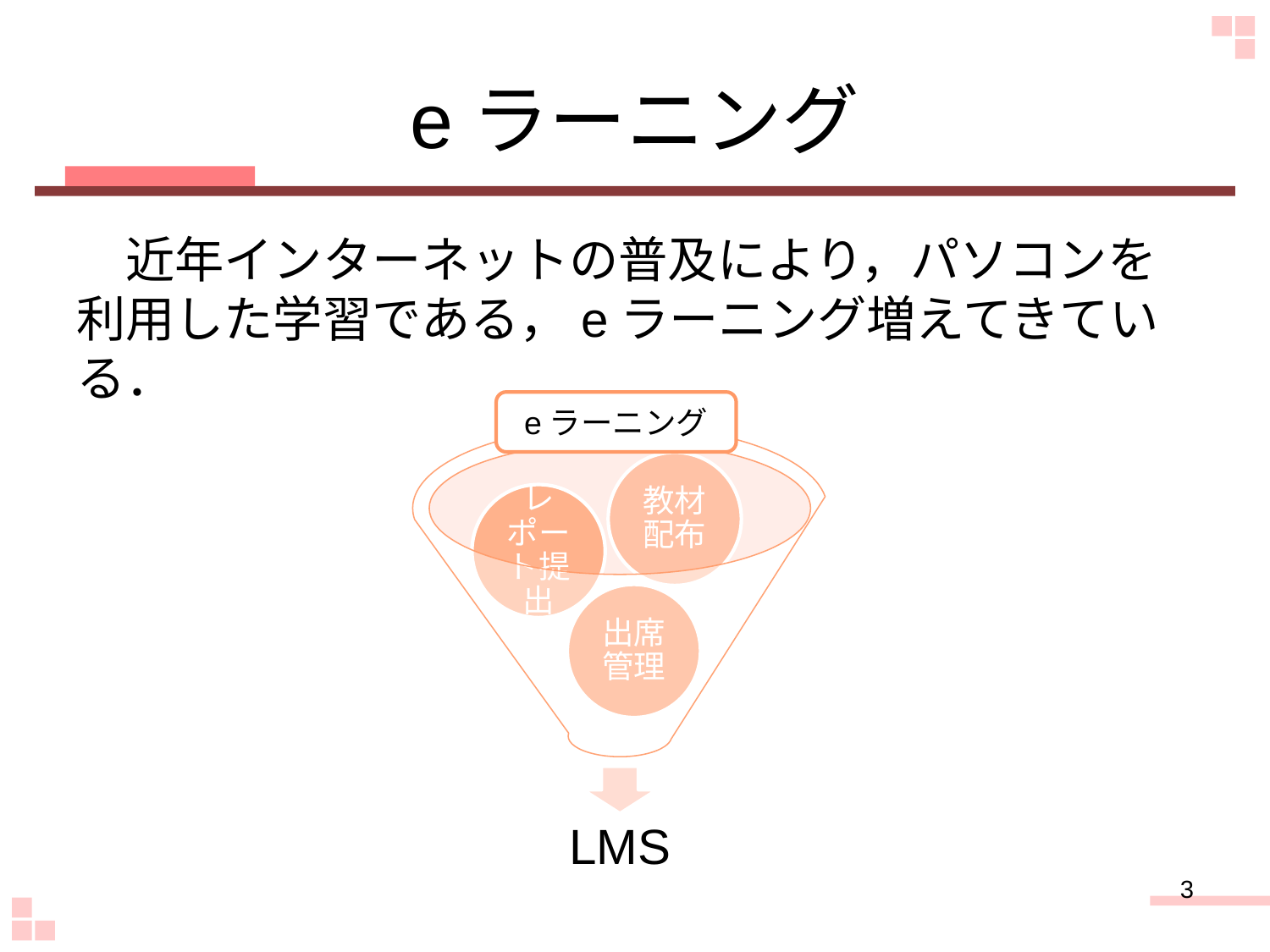

# eラーニング
　近年インターネットの普及により，パソコンを利用した学習である，eラーニング増えてきている．

eラーニング
LMS
出席管理
レポート提出
教材配布
3